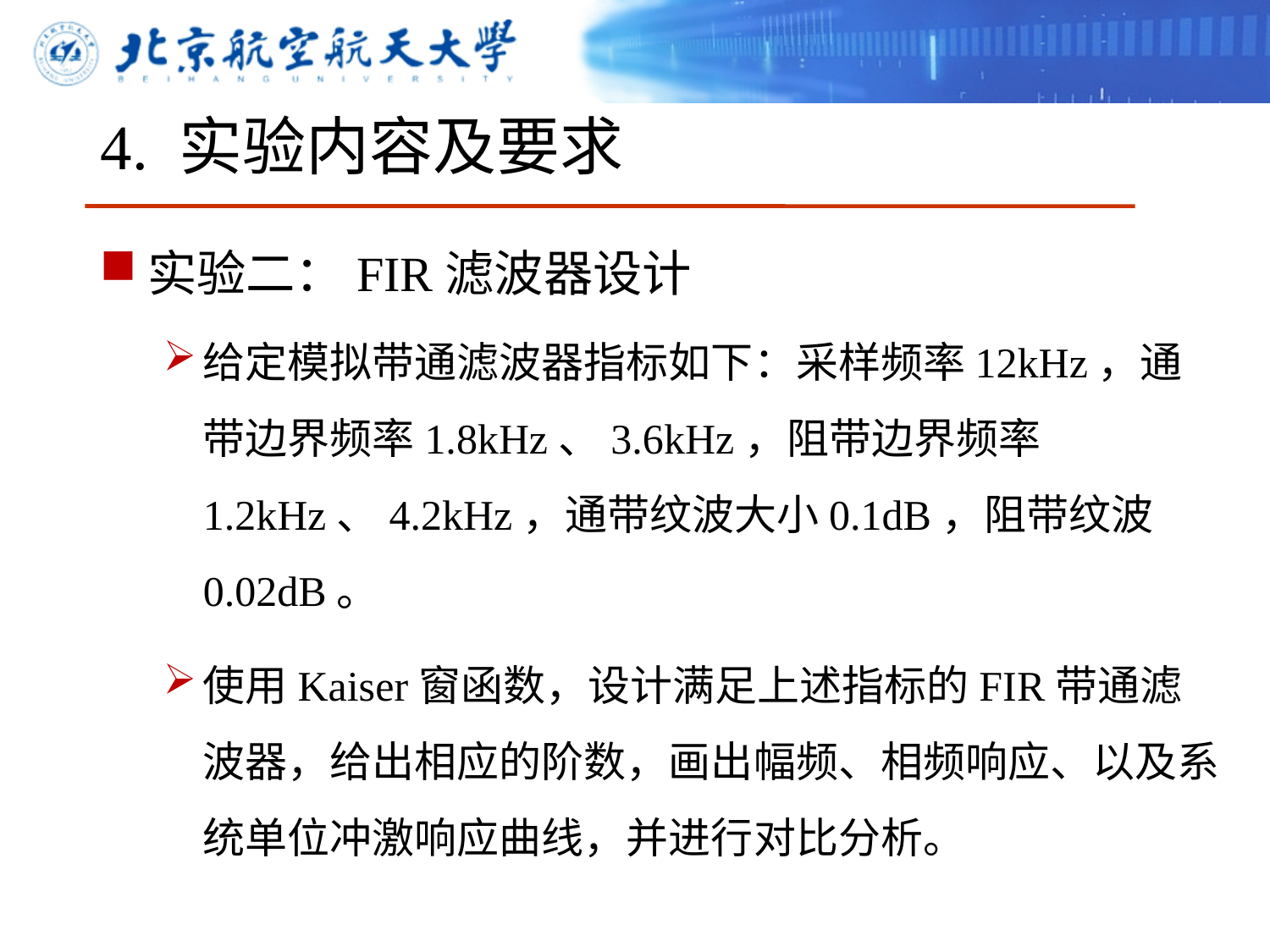

# 4. 实验内容及要求
实验二：FIR滤波器设计
给定模拟带通滤波器指标如下：采样频率12kHz，通带边界频率1.8kHz、3.6kHz，阻带边界频率1.2kHz、4.2kHz，通带纹波大小0.1dB，阻带纹波0.02dB。
使用Kaiser窗函数，设计满足上述指标的FIR带通滤波器，给出相应的阶数，画出幅频、相频响应、以及系统单位冲激响应曲线，并进行对比分析。